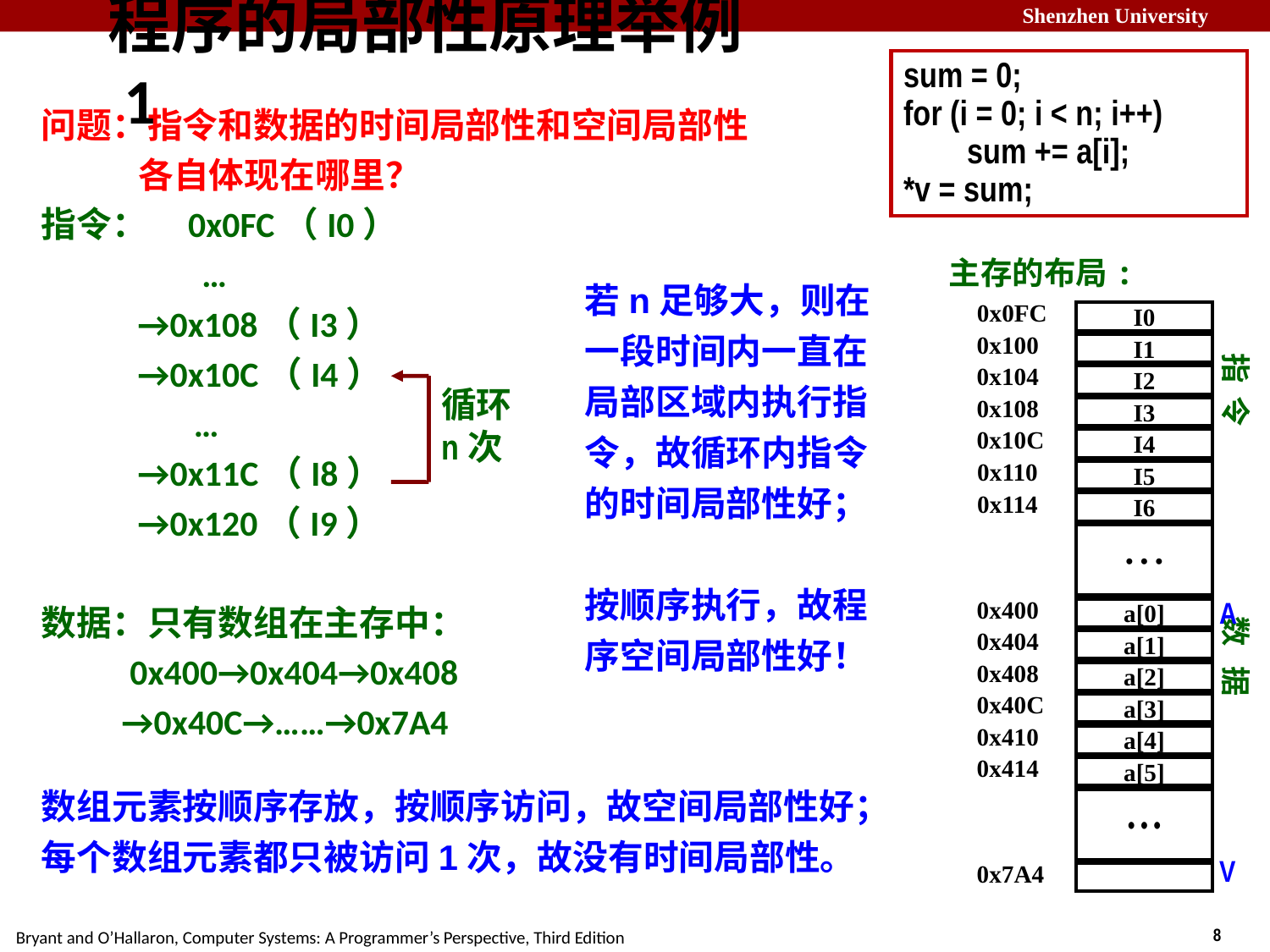

程序的局部性原理举例1
sum = 0;
for (i = 0; i < n; i++)
	sum += a[i];
*v = sum;
问题：指令和数据的时间局部性和空间局部性
           各自体现在哪里？
指令：    0x0FC（I0）
                    …
            →0x108（I3）
            →0x10C（I4）
                   …
            →0x11C（I8）
            →0x120（I9）

数据：只有数组在主存中：
           0x400→0x404→0x408
          →0x40C→……→0x7A4
主存的布局:
0x0FC
I0
0x100
I1
0x104
I2
0x108
I3
0x10C
I4
0x110
I5
0x114
I6
• • •
0x400
a[0]
0x404
a[1]
0x408
a[2]
0x40C
a[3]
0x410
a[4]
0x414
a[5]
• • •
0x7A4

指  令                            数   据
A
V
若n足够大，则在一段时间内一直在局部区域内执行指令，故循环内指令的时间局部性好；

按顺序执行，故程序空间局部性好！

循环n次
数组元素按顺序存放，按顺序访问，故空间局部性好；
每个数组元素都只被访问1次，故没有时间局部性。